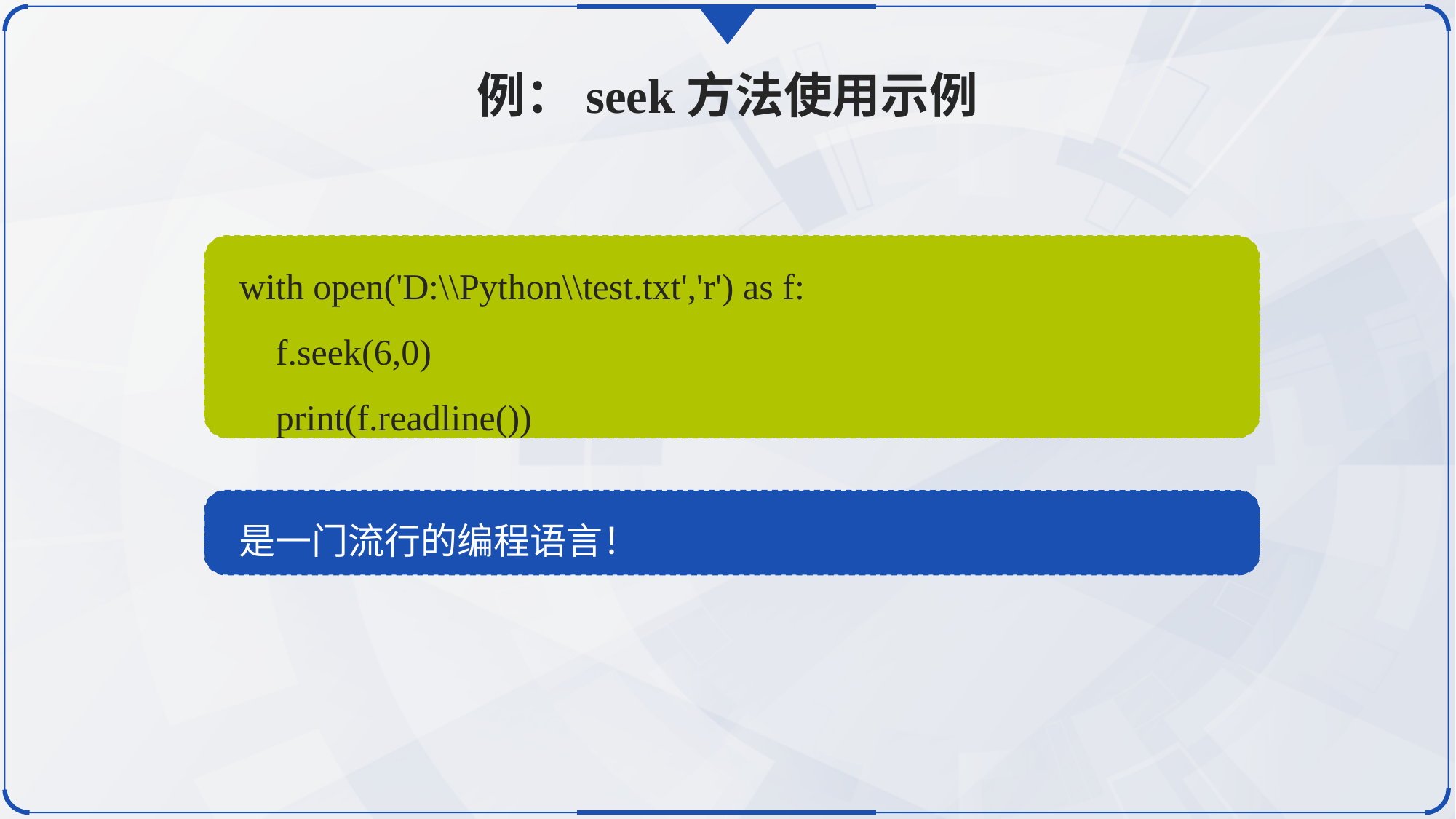

例：seek方法使用示例
with open('D:\\Python\\test.txt','r') as f:
    f.seek(6,0)
    print(f.readline())

是一门流行的编程语言！